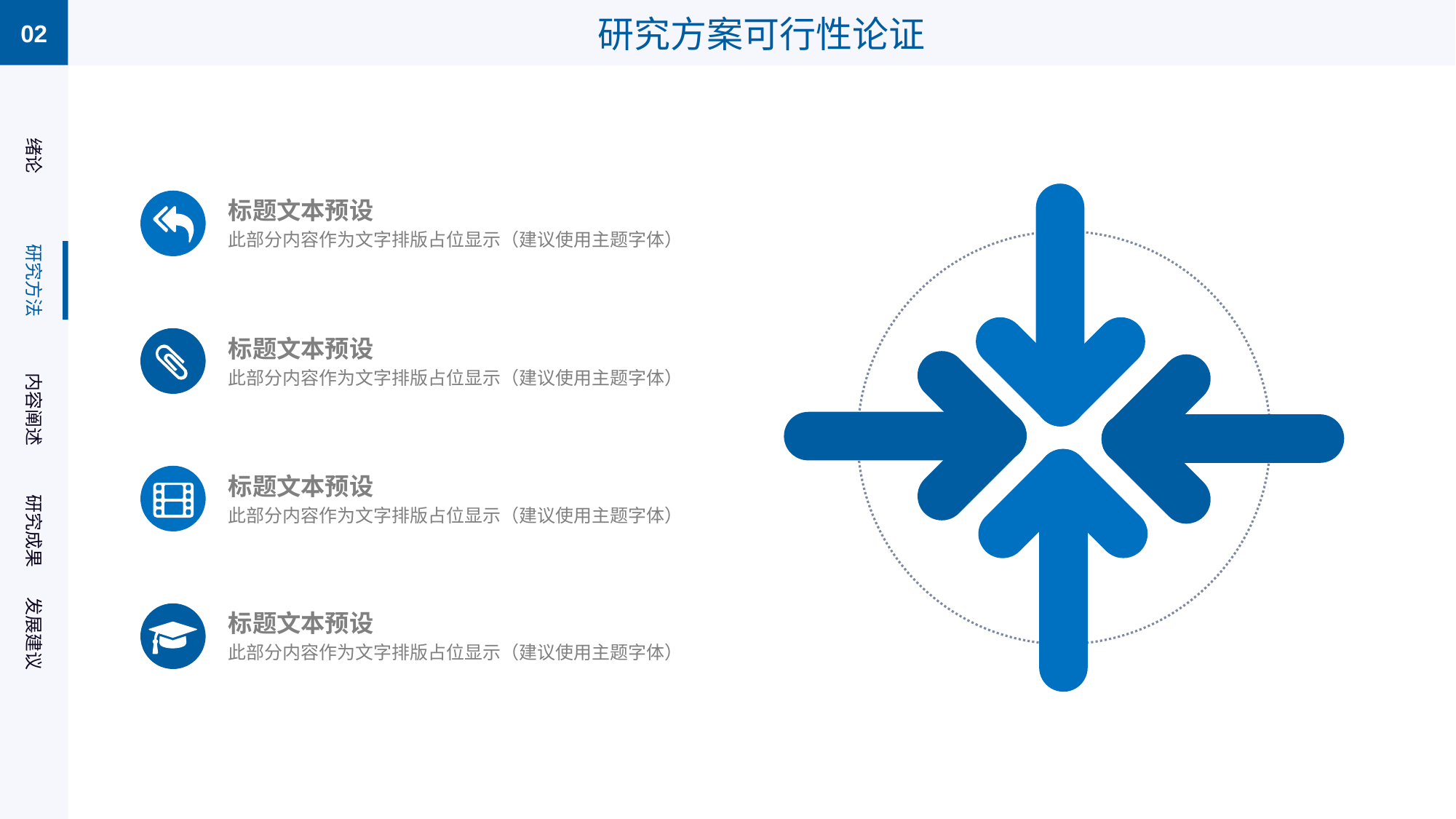

02
研究方案可行性论证

绪论
标题文本预设
此部分内容作为文字排版占位显示（建议使用主题字体）

标题文本预设
此部分内容作为文字排版占位显示（建议使用主题字体）

标题文本预设
此部分内容作为文字排版占位显示（建议使用主题字体）

标题文本预设
此部分内容作为文字排版占位显示（建议使用主题字体）

研究方法
内容阐述
研究成果
发展建议